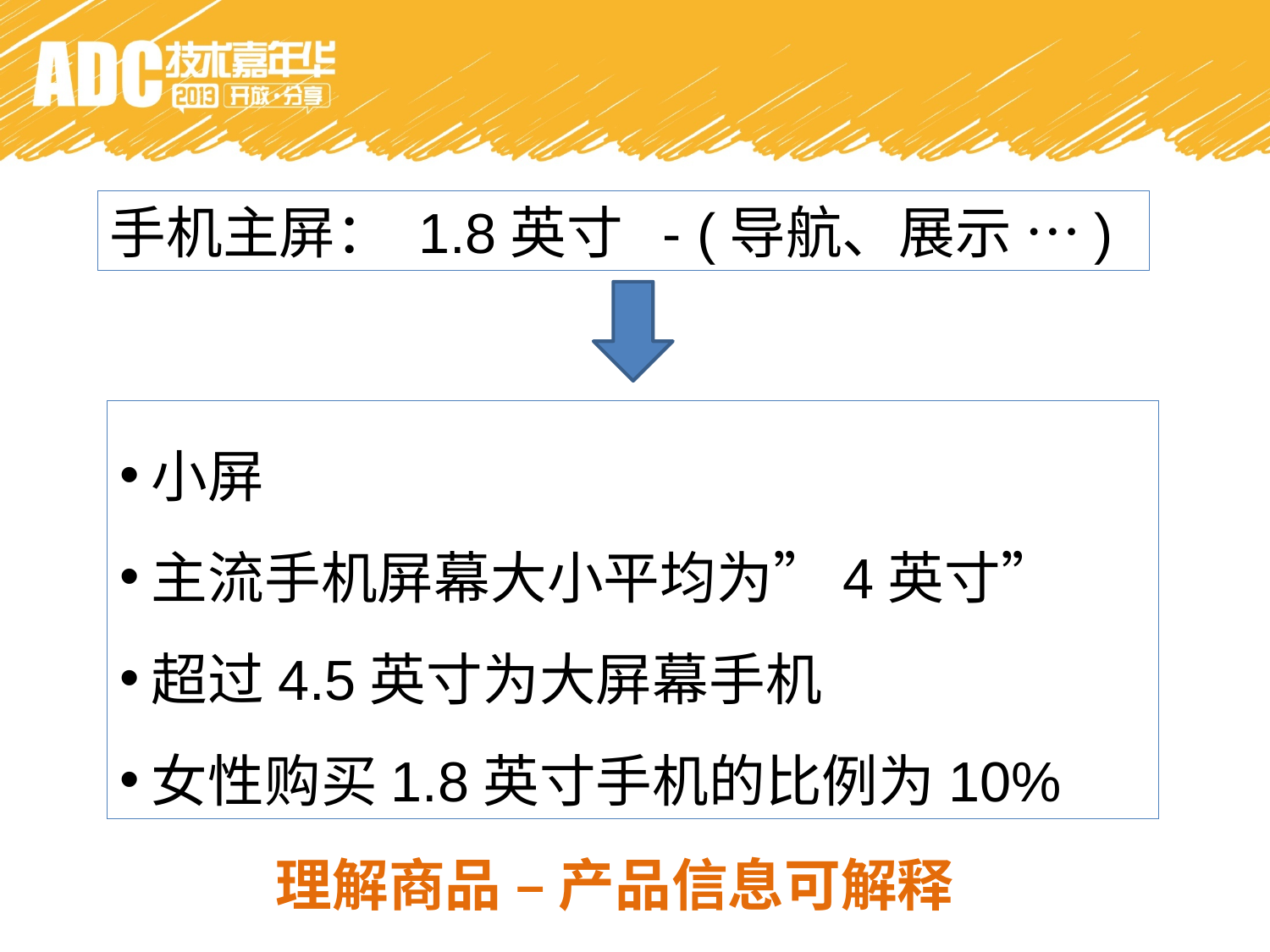

手机主屏： 1.8英寸  - (导航、展示 …)

小屏
主流手机屏幕大小平均为”4英寸”
超过4.5英寸为大屏幕手机
女性购买1.8英寸手机的比例为10%
理解商品 – 产品信息可解释